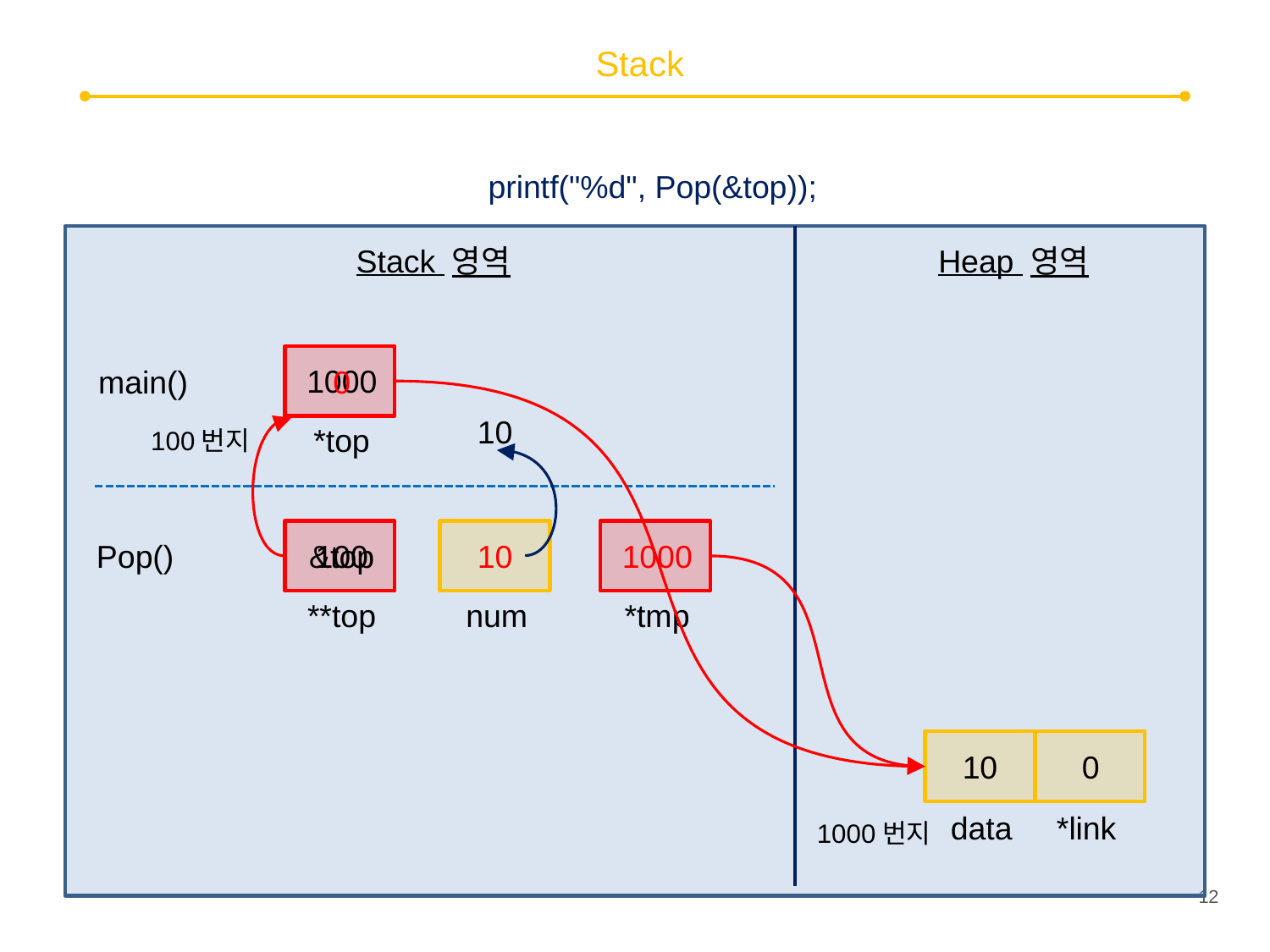

# Stack
printf("%d", Pop(&top));

Stack 영역
Heap 영역

1000
main()
0
10
*top
100번지

Pop()
&top
100
10
1000
**top
num
*tmp

10
0
data     *link
1000번지